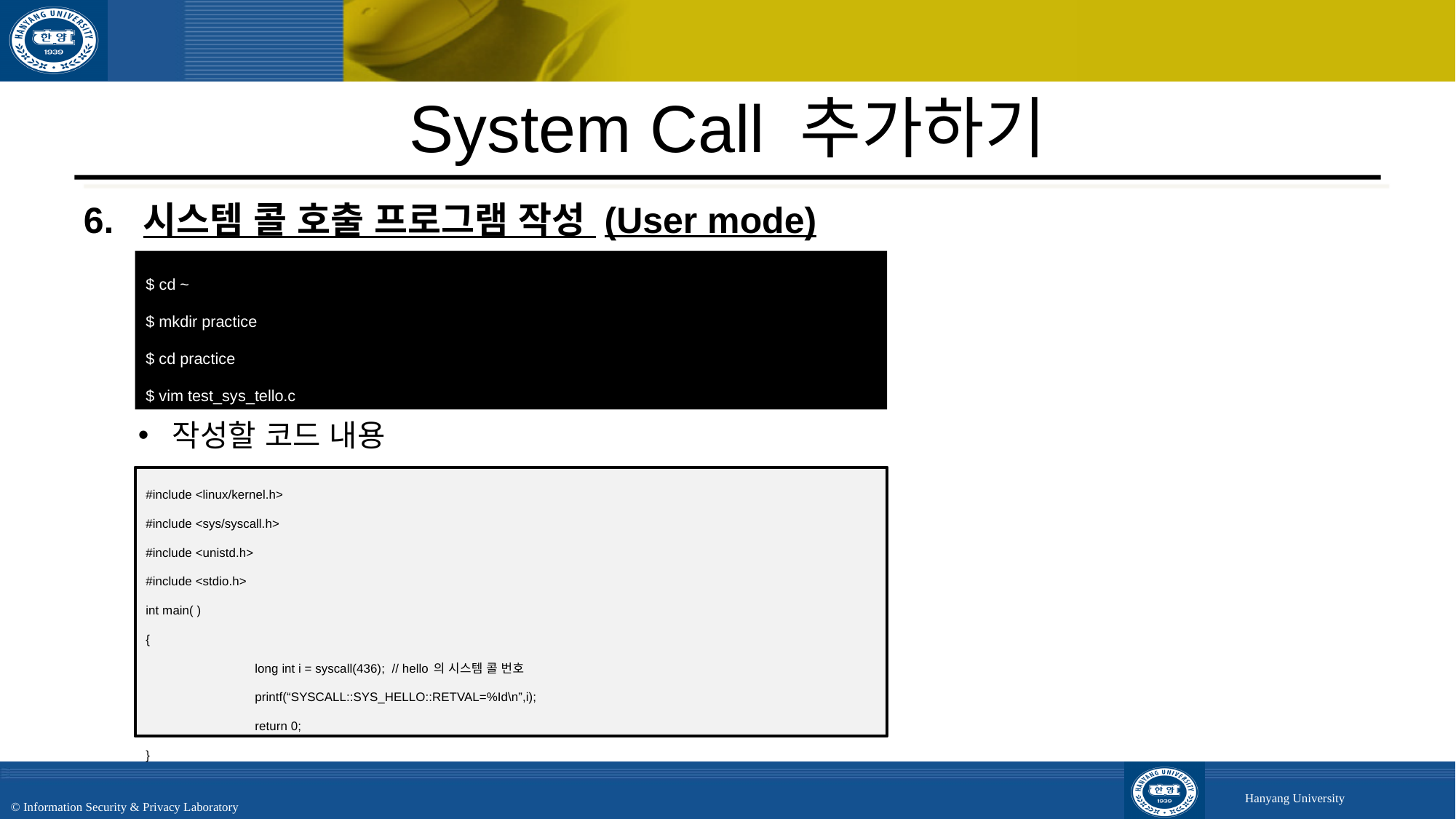

# System Call 추가하기
6.  시스템 콜 호출 프로그램 작성 (User mode)

작성할 코드 내용
$ cd ~
$ mkdir practice
$ cd practice
$ vim test_sys_tello.c
#include <linux/kernel.h>
#include <sys/syscall.h>
#include <unistd.h>
#include <stdio.h>
int main( )
{
	long int i = syscall(436);  // hello의 시스템 콜 번호
	printf(“SYSCALL::SYS_HELLO::RETVAL=%Id\n”,i);
	return 0;
}